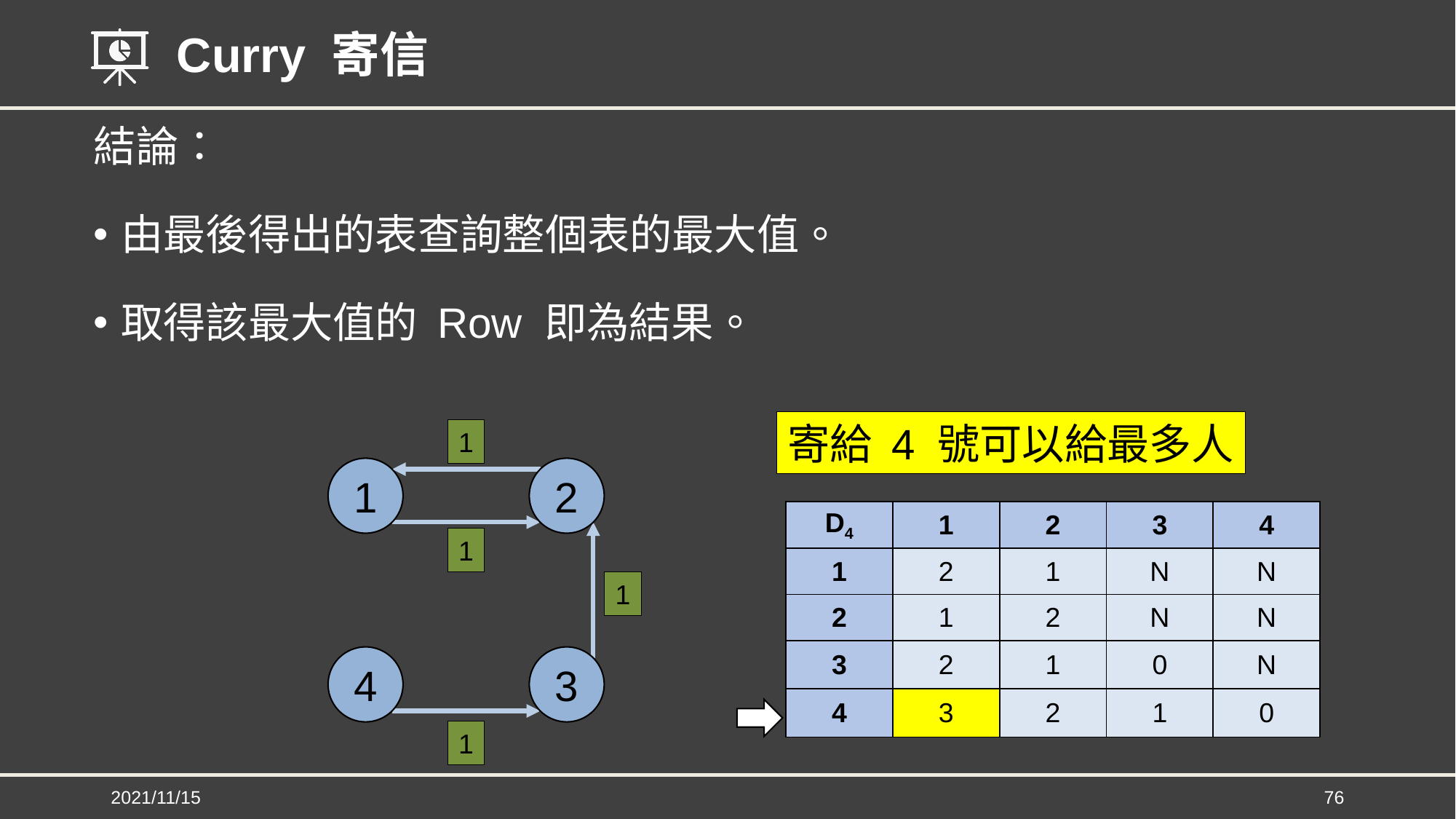

# Curry 寄信
結論：
由最後得出的表查詢整個表的最大值。
取得該最大值的 Row 即為結果。
寄給 4 號可以給最多人
1
2
1
1
1
4
3
1
| D4 | 1 | 2 | 3 | 4 |
| --- | --- | --- | --- | --- |
| 1 | 2 | 1 | N | N |
| 2 | 1 | 2 | N | N |
| 3 | 2 | 1 | 0 | N |
| 4 | 3 | 2 | 1 | 0 |

2021/11/15

76